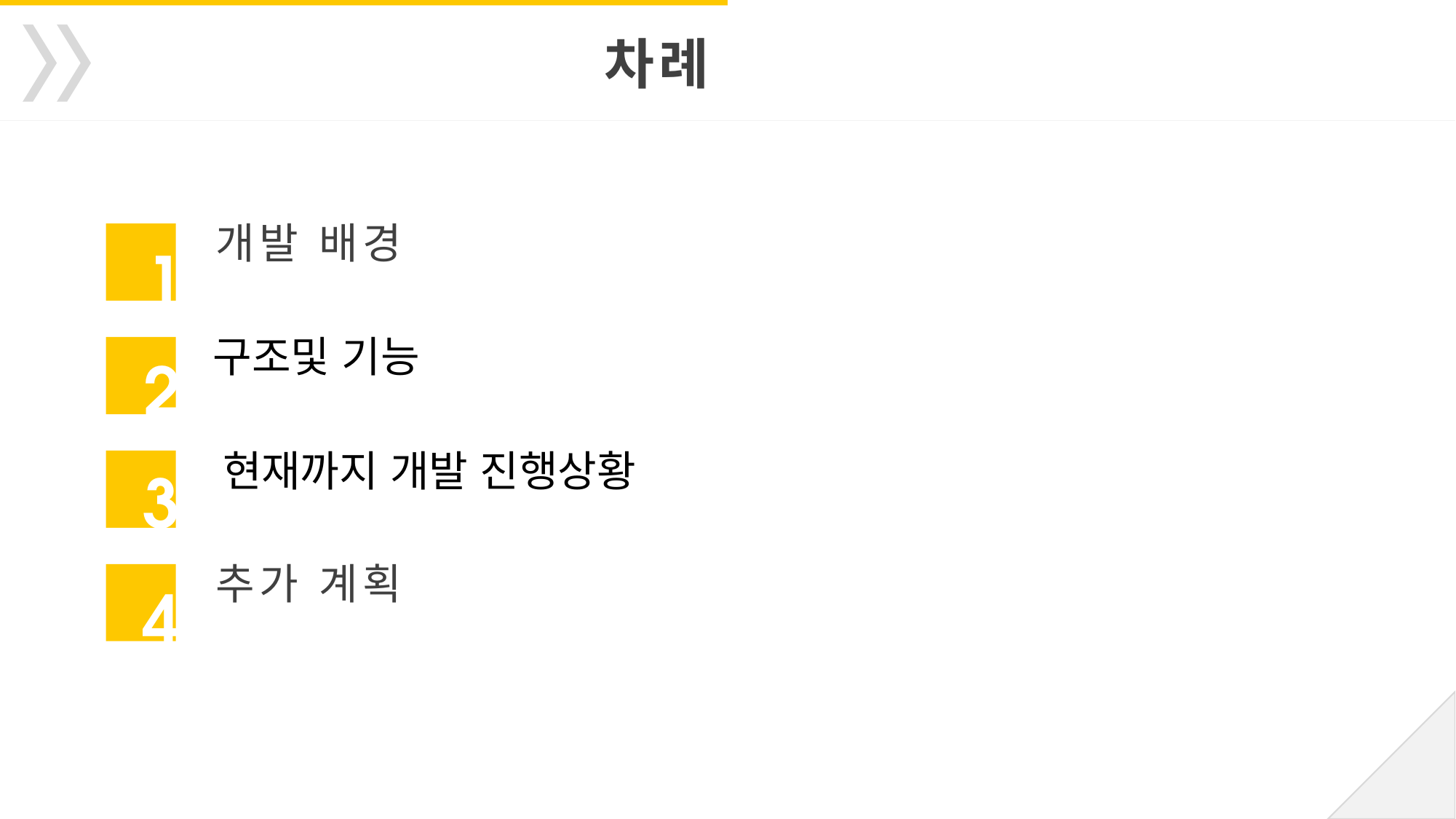

차례

개발 배경

1
구조및 기능

2
현재까지 개발 진행상황

3
추가 계획

4
5